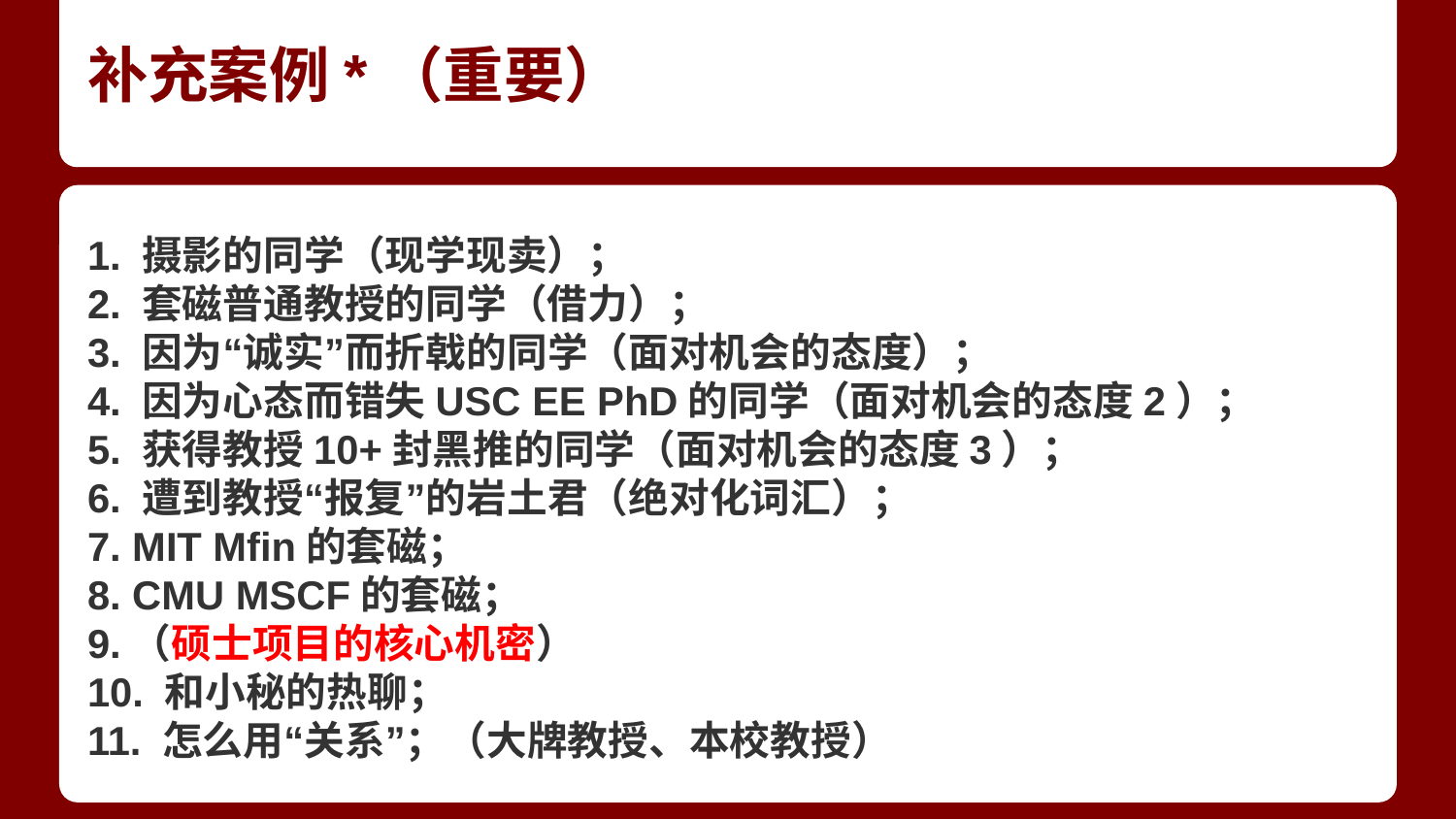

# 补充案例*（重要）
1. 摄影的同学（现学现卖）；
2. 套磁普通教授的同学（借力）；
3. 因为“诚实”而折戟的同学（面对机会的态度）；
4. 因为心态而错失USC EE PhD的同学（面对机会的态度2）；
5. 获得教授10+封黑推的同学（面对机会的态度3）；
6. 遭到教授“报复”的岩土君（绝对化词汇）；
7. MIT Mfin的套磁；
8. CMU MSCF的套磁；
9.（硕士项目的核心机密）
10. 和小秘的热聊；
11. 怎么用“关系”；（大牌教授、本校教授）